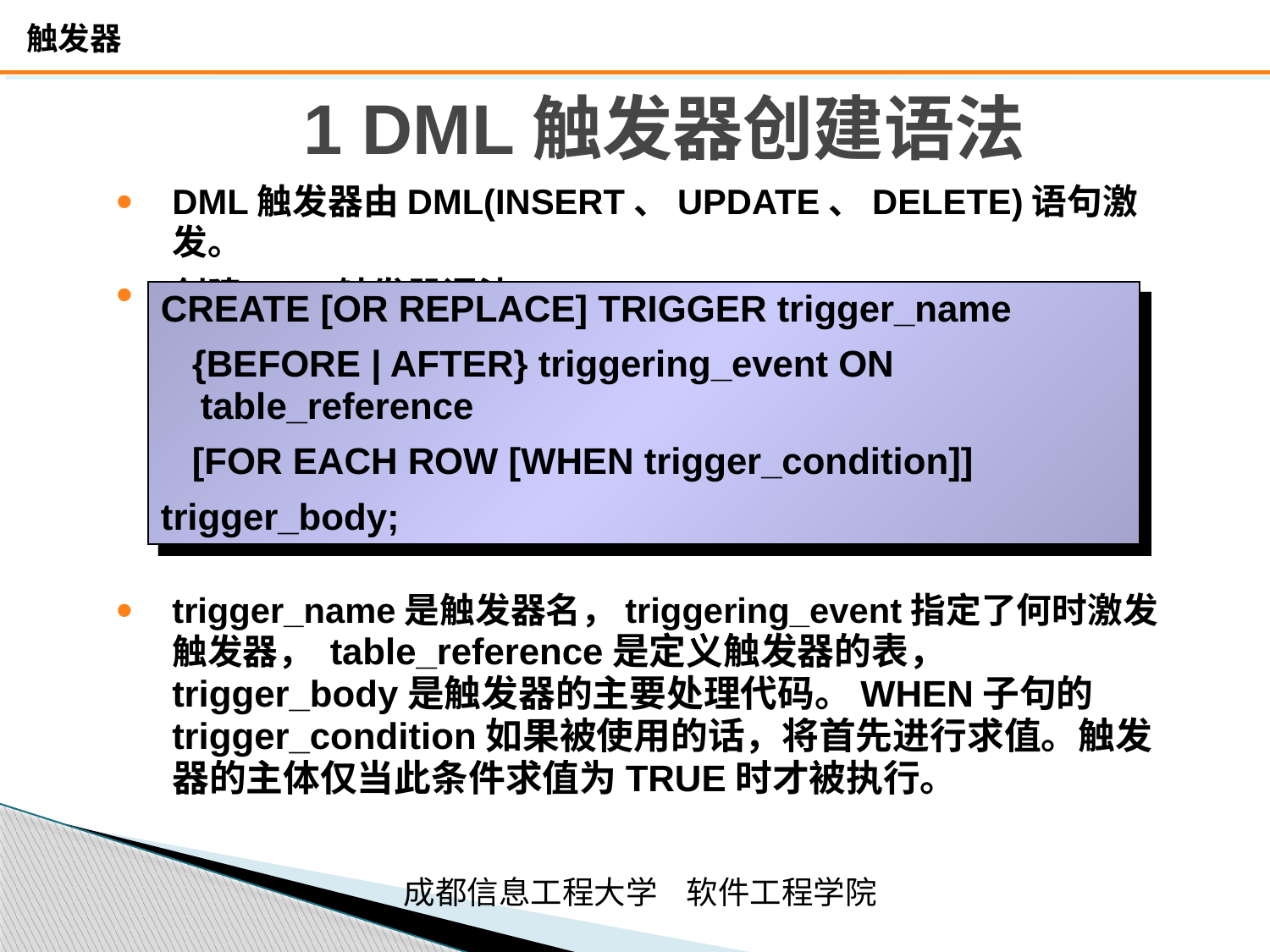

# 1 DML触发器创建语法
DML触发器由DML(INSERT、UPDATE、DELETE)语句激发。
创建DML触发器语法：

trigger_name是触发器名，triggering_event指定了何时激发触发器， table_reference是定义触发器的表， trigger_body是触发器的主要处理代码。WHEN子句的trigger_condition如果被使用的话，将首先进行求值。触发器的主体仅当此条件求值为TRUE时才被执行。
CREATE [OR REPLACE] TRIGGER trigger_name
   {BEFORE | AFTER} triggering_event ON table_reference
   [FOR EACH ROW [WHEN trigger_condition]]
trigger_body;